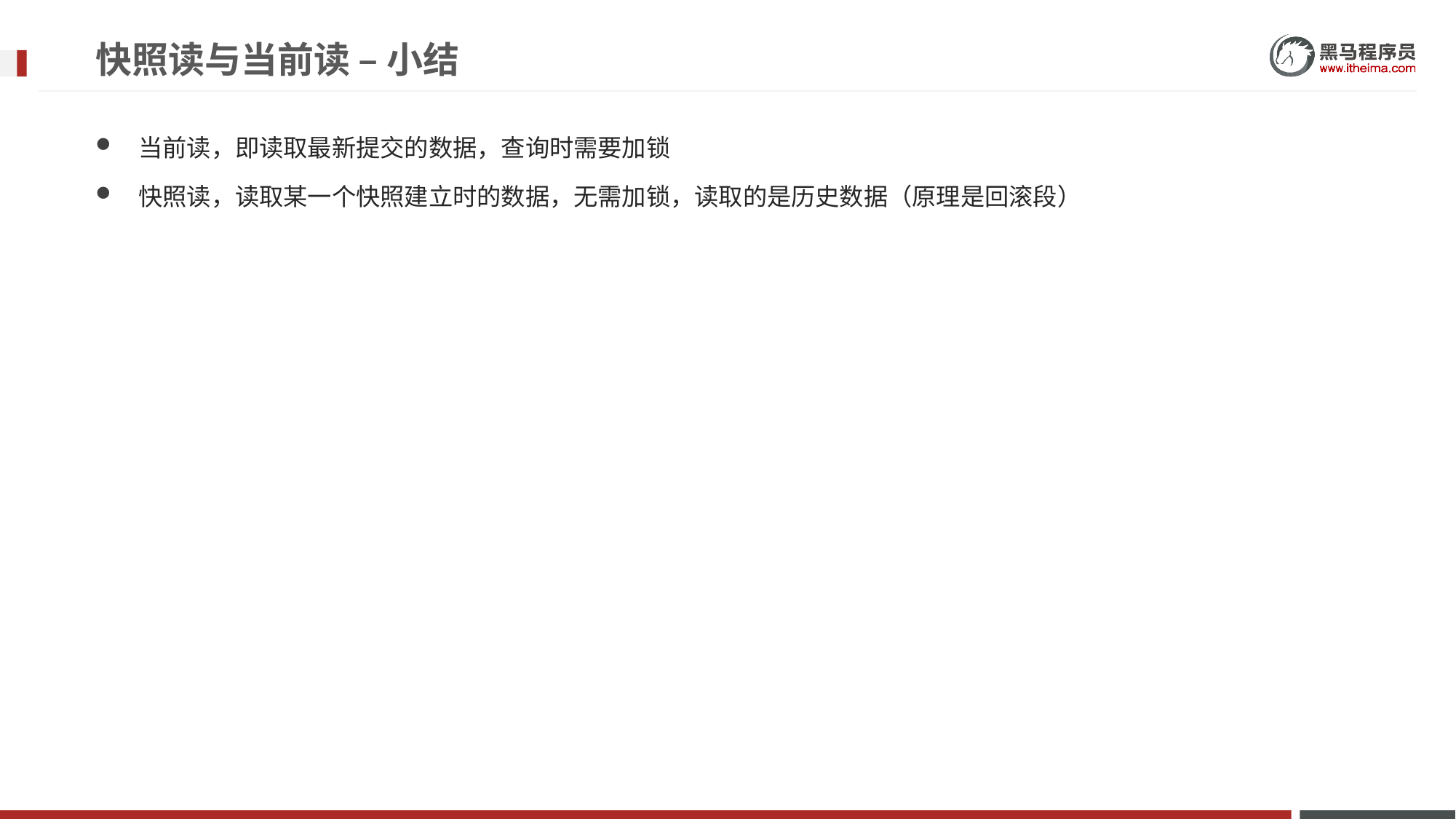

# 快照读与当前读 – 小结
当前读，即读取最新提交的数据，查询时需要加锁
快照读，读取某一个快照建立时的数据，无需加锁，读取的是历史数据（原理是回滚段）